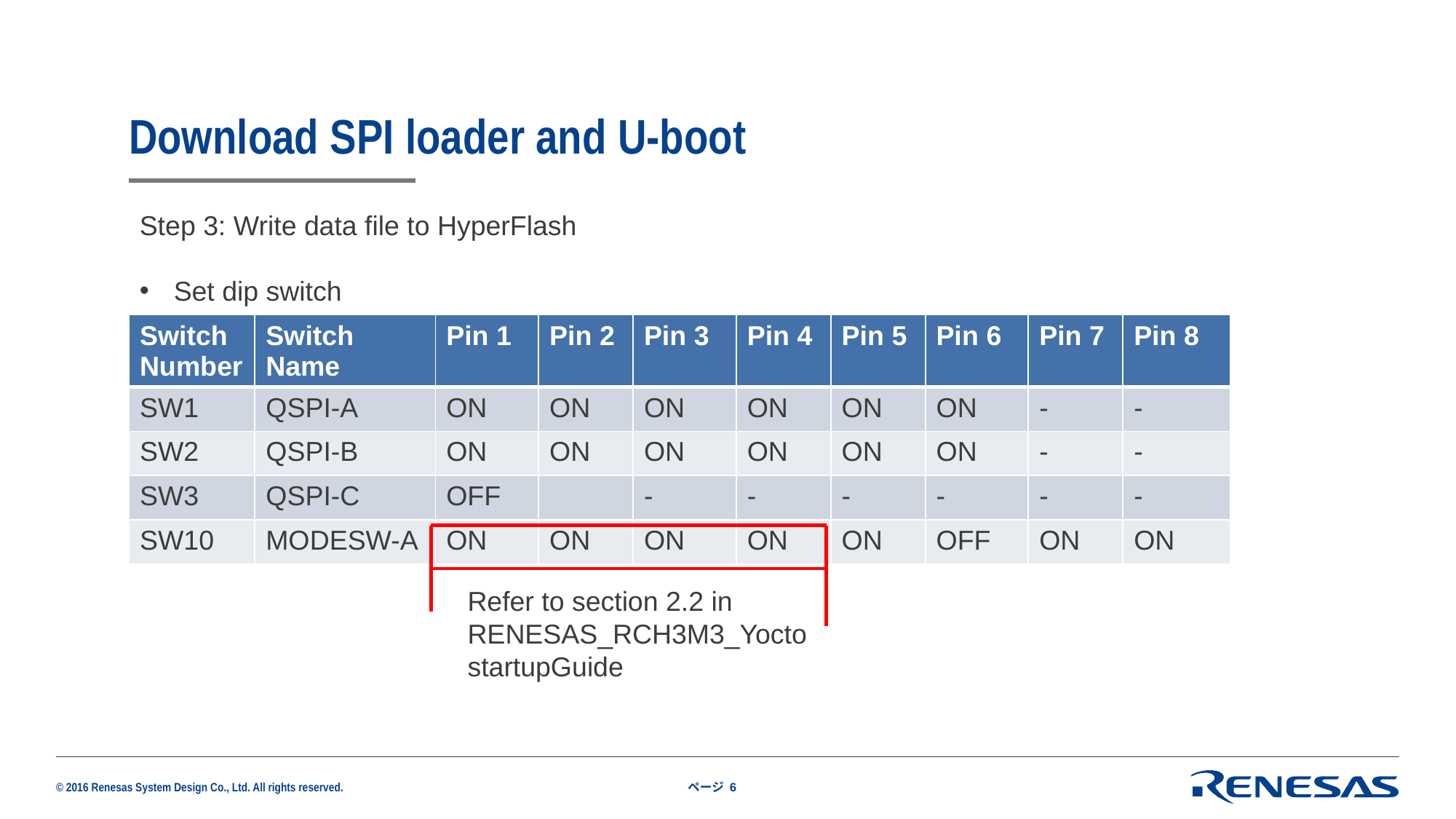

# Download SPI loader and U-boot
Step 3: Write data file to HyperFlash

Set dip switch
| Switch Number | Switch Name | Pin 1 | Pin 2 | Pin 3 | Pin 4 | Pin 5 | Pin 6 | Pin 7 | Pin 8 |
| --- | --- | --- | --- | --- | --- | --- | --- | --- | --- |
| SW1 | QSPI-A | ON | ON | ON | ON | ON | ON | - | - |
| SW2 | QSPI-B | ON | ON | ON | ON | ON | ON | - | - |
| SW3 | QSPI-C | OFF |  | - | - | - | - | - | - |
| SW10 | MODESW-A | ON | ON | ON | ON | ON | OFF | ON | ON |
Refer to section 2.2 in RENESAS_RCH3M3_YoctostartupGuide
ページ 6